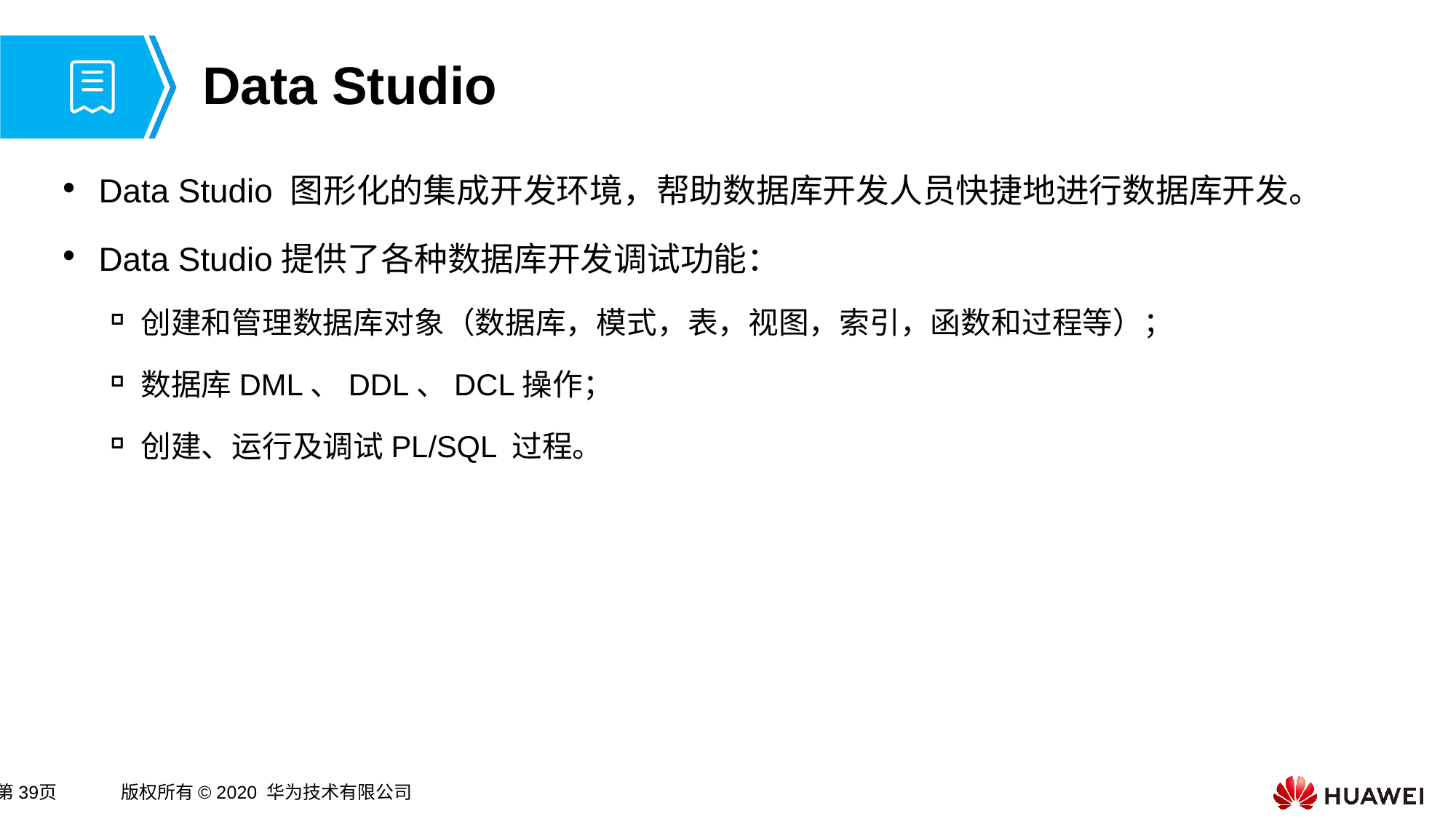

# Data Studio
Data Studio 图形化的集成开发环境，帮助数据库开发人员快捷地进行数据库开发。
Data Studio提供了各种数据库开发调试功能：
创建和管理数据库对象（数据库，模式，表，视图，索引，函数和过程等）；
数据库DML、DDL、DCL操作；
创建、运行及调试PL/SQL 过程。